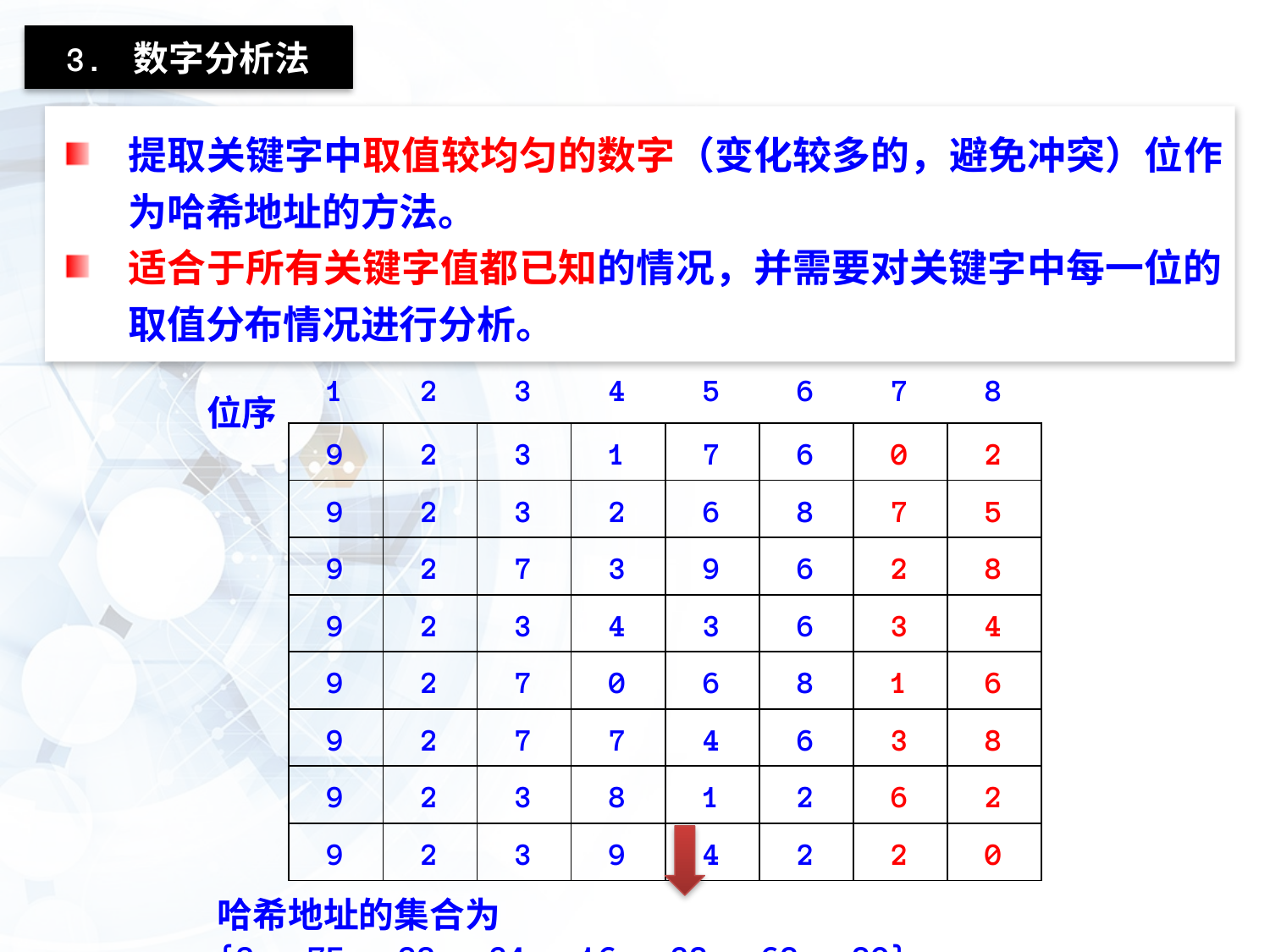

3. 数字分析法
提取关键字中取值较均匀的数字（变化较多的，避免冲突）位作为哈希地址的方法。
适合于所有关键字值都已知的情况，并需要对关键字中每一位的取值分布情况进行分析。
| 位序 | 1 | 2 | 3 | 4 | 5 | 6 | 7 | 8 |
| --- | --- | --- | --- | --- | --- | --- | --- | --- |
|  | 9 | 2 | 3 | 1 | 7 | 6 | 0 | 2 |
|  | 9 | 2 | 3 | 2 | 6 | 8 | 7 | 5 |
|  | 9 | 2 | 7 | 3 | 9 | 6 | 2 | 8 |
|  | 9 | 2 | 3 | 4 | 3 | 6 | 3 | 4 |
|  | 9 | 2 | 7 | 0 | 6 | 8 | 1 | 6 |
|  | 9 | 2 | 7 | 7 | 4 | 6 | 3 | 8 |
|  | 9 | 2 | 3 | 8 | 1 | 2 | 6 | 2 |
|  | 9 | 2 | 3 | 9 | 4 | 2 | 2 | 0 |

哈希地址的集合为{2，75，28，34，16，38，62，20}